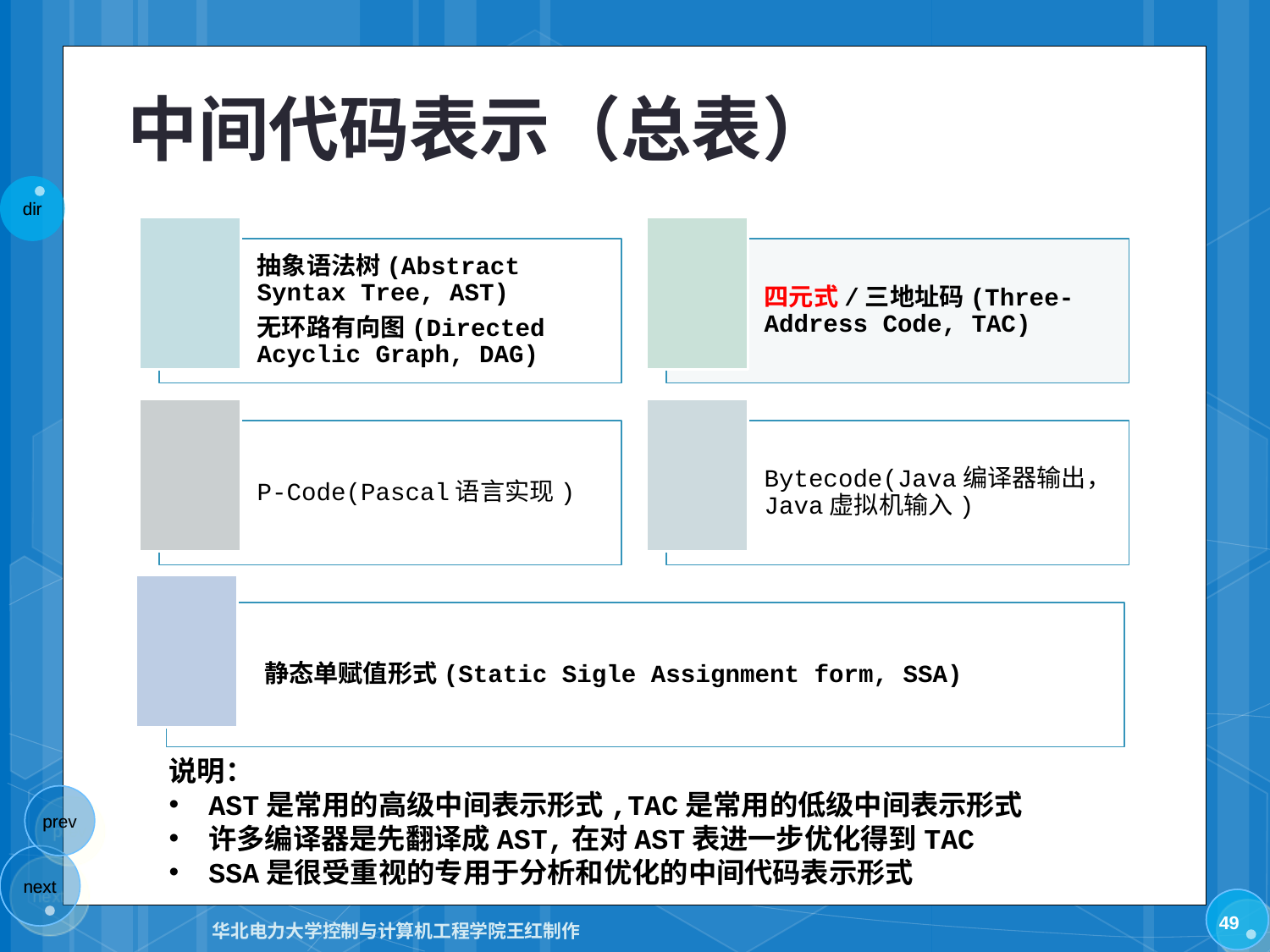

# 中间代码表示（总表）
抽象语法树(Abstract Syntax Tree, AST)
无环路有向图(Directed Acyclic Graph, DAG)
四元式/三地址码(Three-Address Code, TAC)
P-Code(Pascal语言实现)
Bytecode(Java编译器输出，Java虚拟机输入)
静态单赋值形式(Static Sigle Assignment form, SSA)
说明：
AST是常用的高级中间表示形式,TAC是常用的低级中间表示形式
许多编译器是先翻译成AST,在对AST表进一步优化得到TAC
SSA是很受重视的专用于分析和优化的中间代码表示形式
49
华北电力大学控制与计算机工程学院王红制作